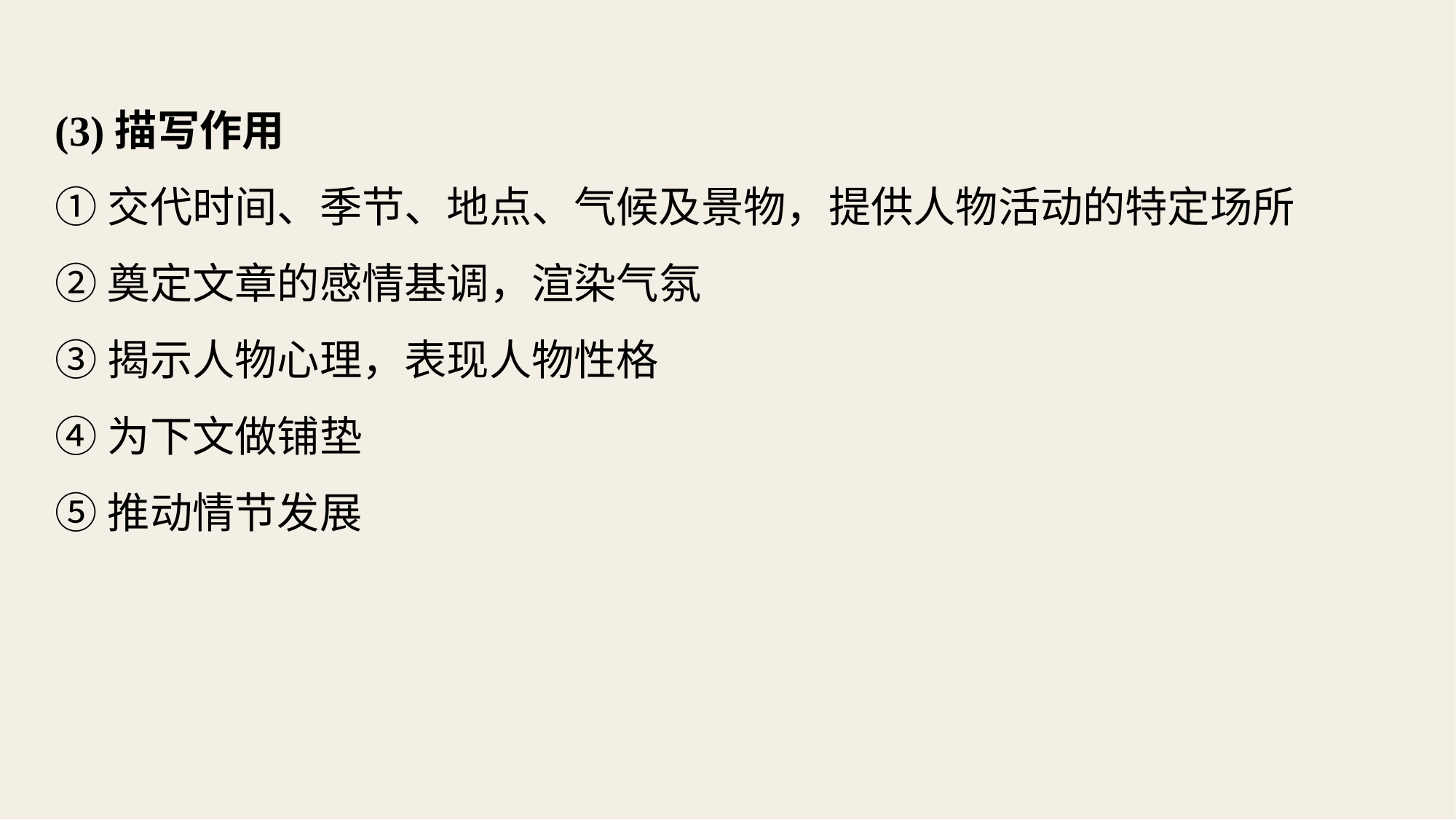

(3)描写作用
①交代时间、季节、地点、气候及景物，提供人物活动的特定场所
②奠定文章的感情基调，渲染气氛
③揭示人物心理，表现人物性格
④为下文做铺垫
⑤推动情节发展